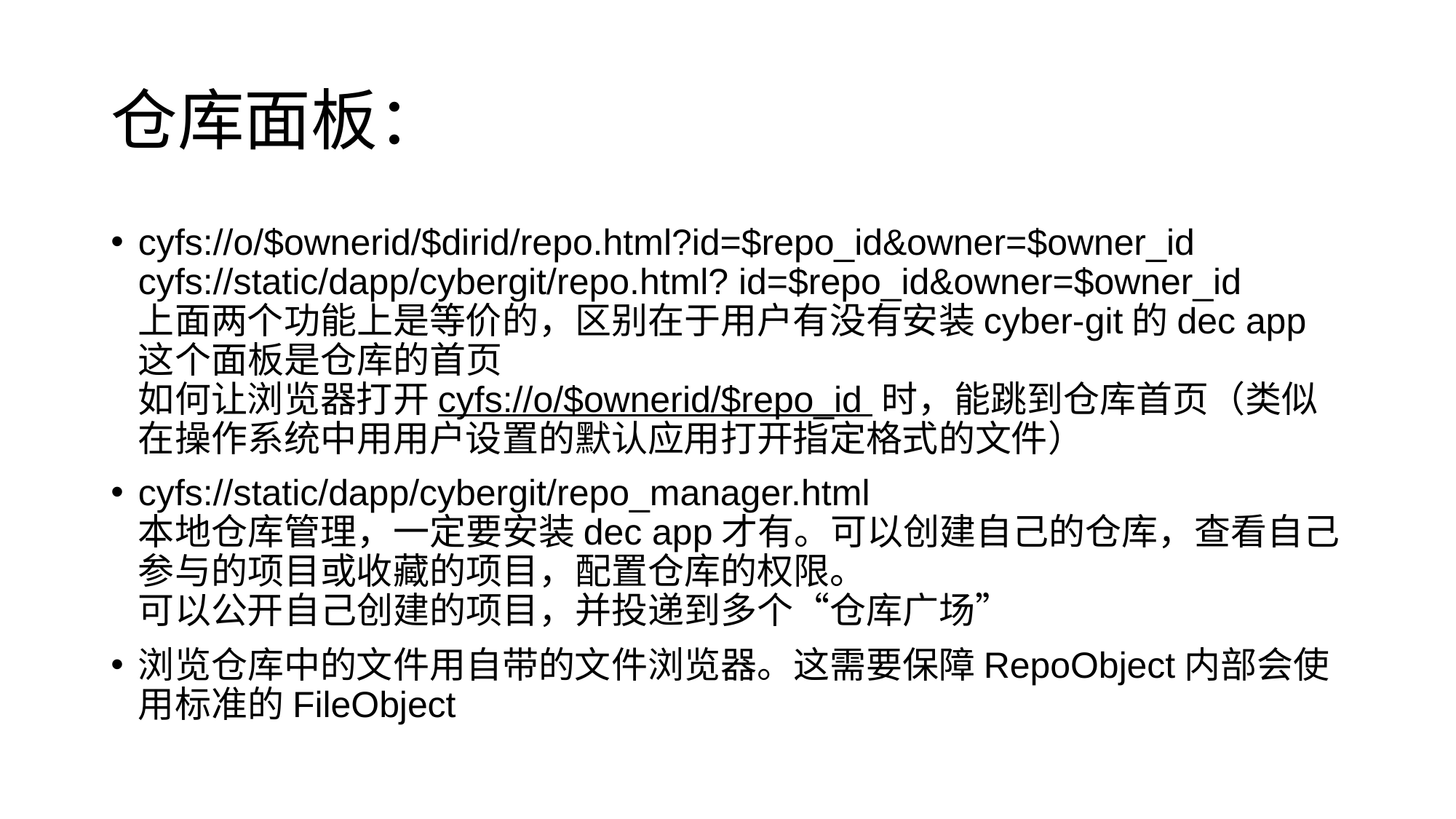

# 仓库面板：
cyfs://o/$ownerid/$dirid/repo.html?id=$repo_id&owner=$owner_id
cyfs://static/dapp/cybergit/repo.html? id=$repo_id&owner=$owner_id
上面两个功能上是等价的，区别在于用户有没有安装cyber-git的dec app
这个面板是仓库的首页
如何让浏览器打开cyfs://o/$ownerid/$repo_id 时，能跳到仓库首页（类似在操作系统中用用户设置的默认应用打开指定格式的文件）
cyfs://static/dapp/cybergit/repo_manager.html
本地仓库管理，一定要安装dec app才有。可以创建自己的仓库，查看自己参与的项目或收藏的项目，配置仓库的权限。
可以公开自己创建的项目，并投递到多个“仓库广场”
浏览仓库中的文件用自带的文件浏览器。这需要保障RepoObject内部会使用标准的FileObject